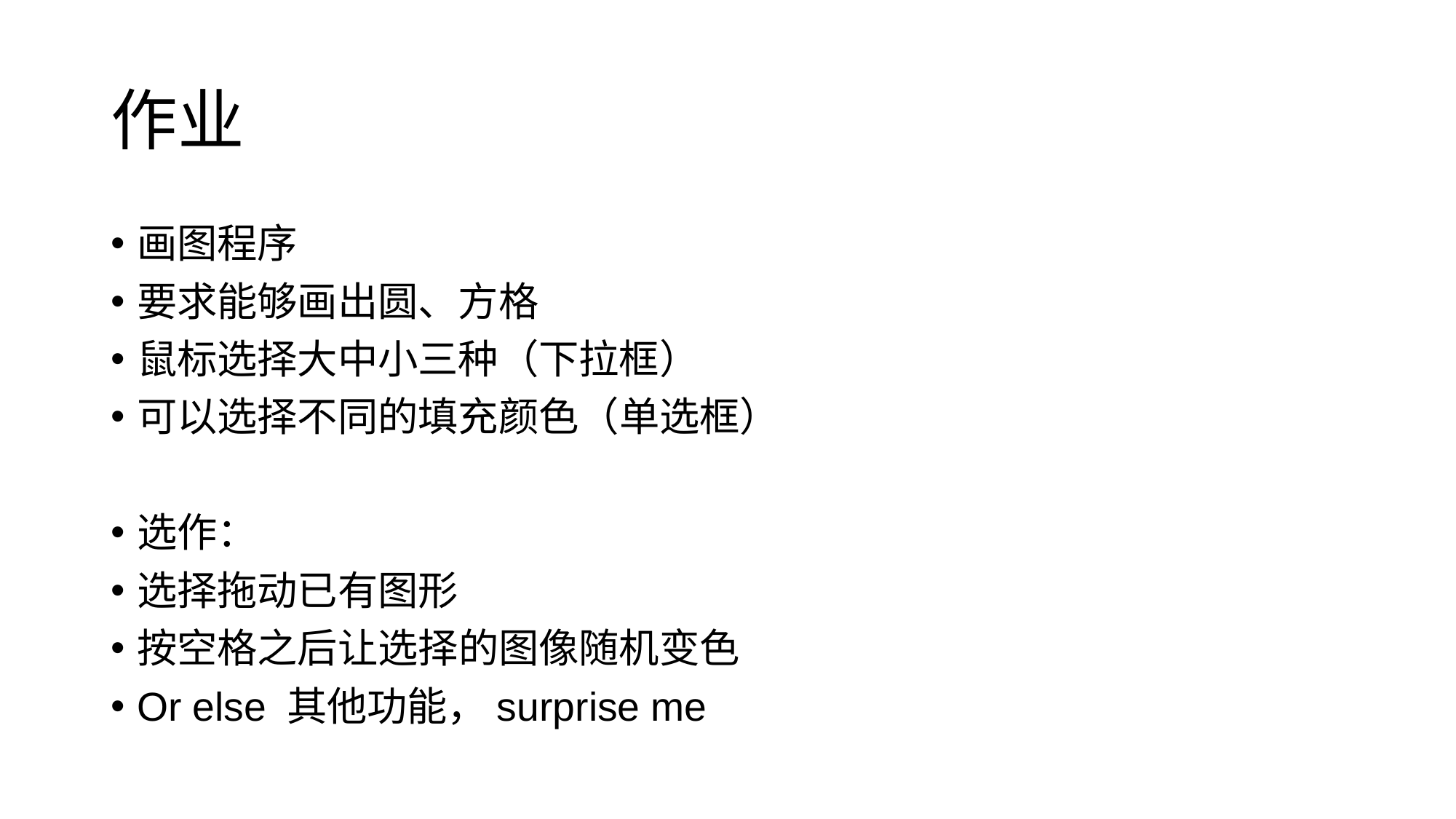

# 作业
画图程序
要求能够画出圆、方格
鼠标选择大中小三种（下拉框）
可以选择不同的填充颜色（单选框）

选作：
选择拖动已有图形
按空格之后让选择的图像随机变色
Or else 其他功能，surprise me